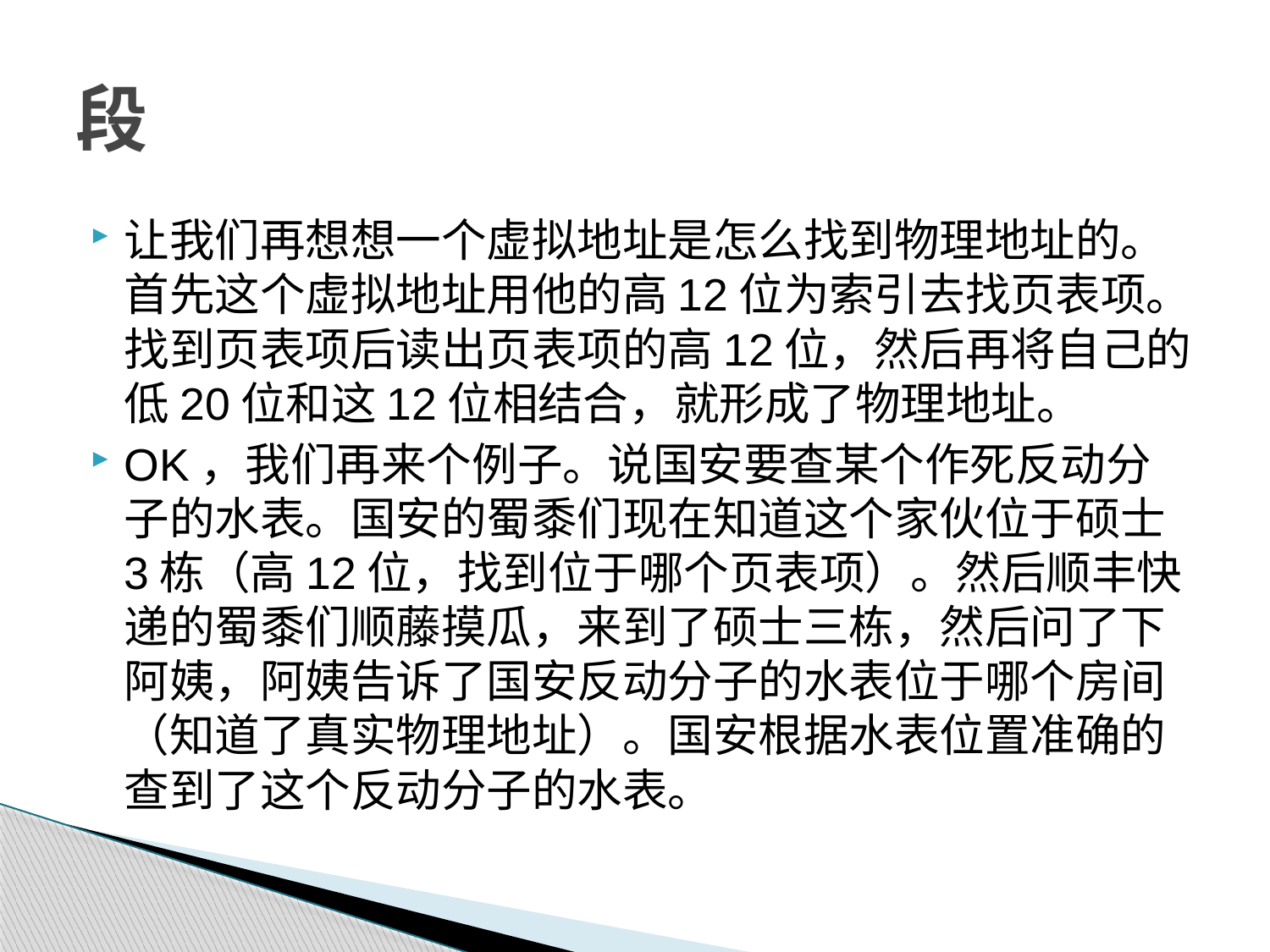

# 段
让我们再想想一个虚拟地址是怎么找到物理地址的。首先这个虚拟地址用他的高12位为索引去找页表项。找到页表项后读出页表项的高12位，然后再将自己的低20位和这12位相结合，就形成了物理地址。
OK，我们再来个例子。说国安要查某个作死反动分子的水表。国安的蜀黍们现在知道这个家伙位于硕士3栋（高12位，找到位于哪个页表项）。然后顺丰快递的蜀黍们顺藤摸瓜，来到了硕士三栋，然后问了下阿姨，阿姨告诉了国安反动分子的水表位于哪个房间（知道了真实物理地址）。国安根据水表位置准确的查到了这个反动分子的水表。